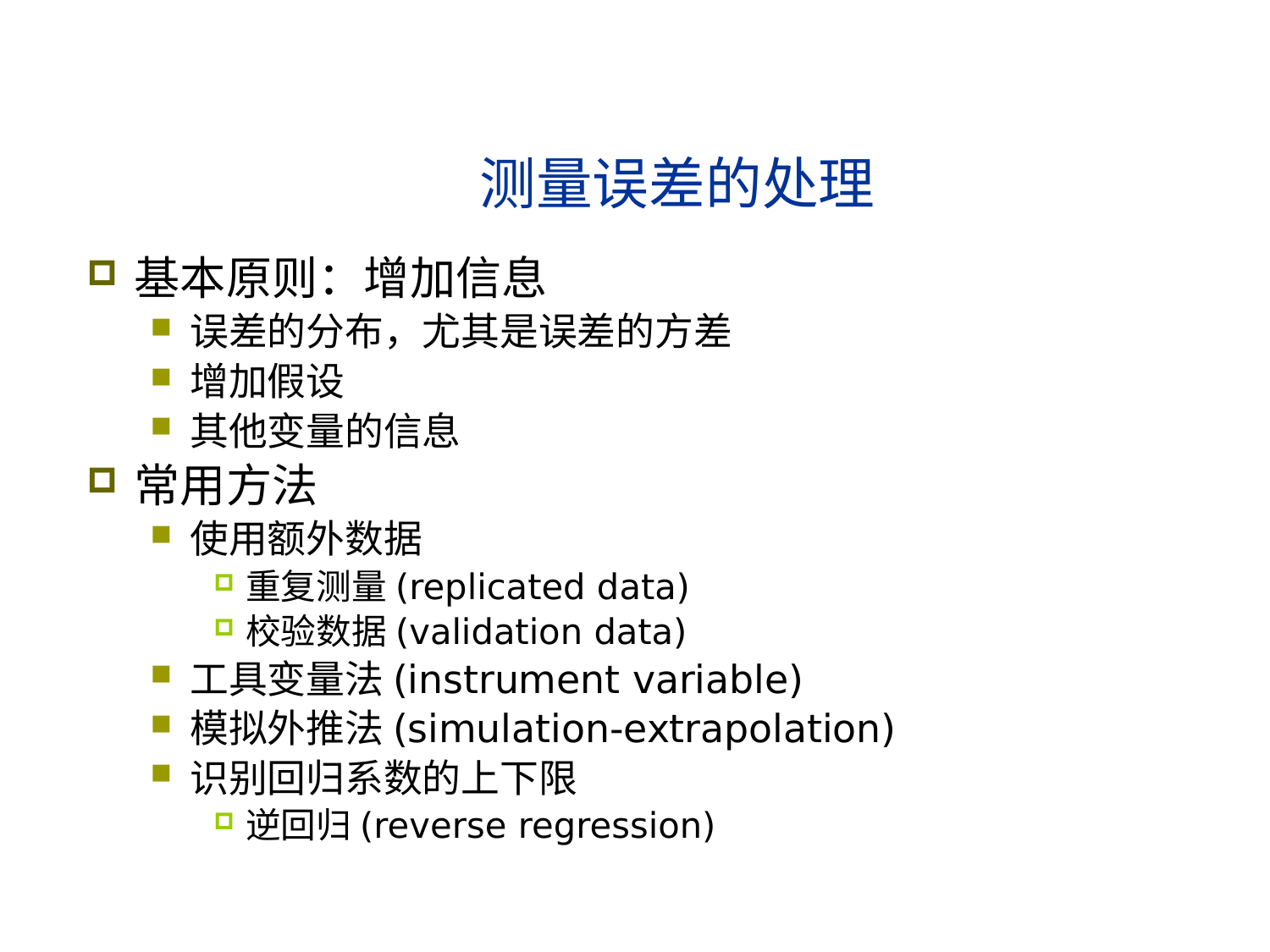

# 测量误差的处理
基本原则：增加信息
误差的分布，尤其是误差的方差
增加假设
其他变量的信息
常用方法
使用额外数据
重复测量(replicated data)
校验数据(validation data)
工具变量法(instrument variable)
模拟外推法(simulation-extrapolation)
识别回归系数的上下限
逆回归(reverse regression)